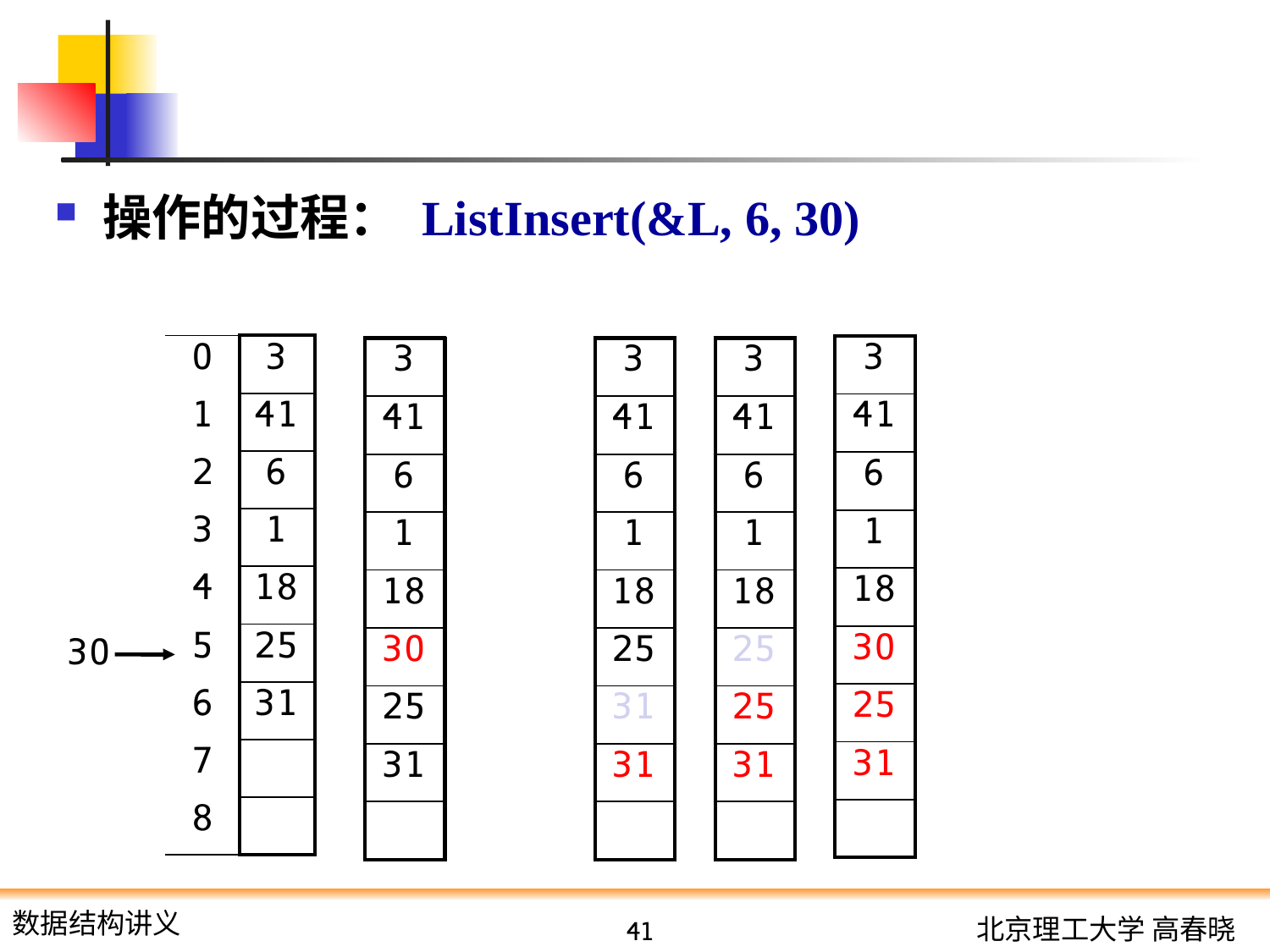

#
操作的过程： ListInsert(&L, 6, 30)
| 0 | 3 |
| --- | --- |
| 1 | 41 |
| 2 | 6 |
| 3 | 1 |
| 4 | 18 |
| 5 | 25 |
| 6 | 31 |
| 7 |  |
| 8 |  |
| 3 |
| --- |
| 41 |
| 6 |
| 1 |
| 18 |
| 30 |
| 25 |
| 31 |
|  |
| 3 |
| --- |
| 41 |
| 6 |
| 1 |
| 18 |
| 30 |
| 25 |
| 31 |
|  |
| 3 |
| --- |
| 41 |
| 6 |
| 1 |
| 18 |
| 25 |
| 31 |
| 31 |
|  |
| 3 |
| --- |
| 41 |
| 6 |
| 1 |
| 18 |
| 25 |
| 25 |
| 31 |
|  |
30

41